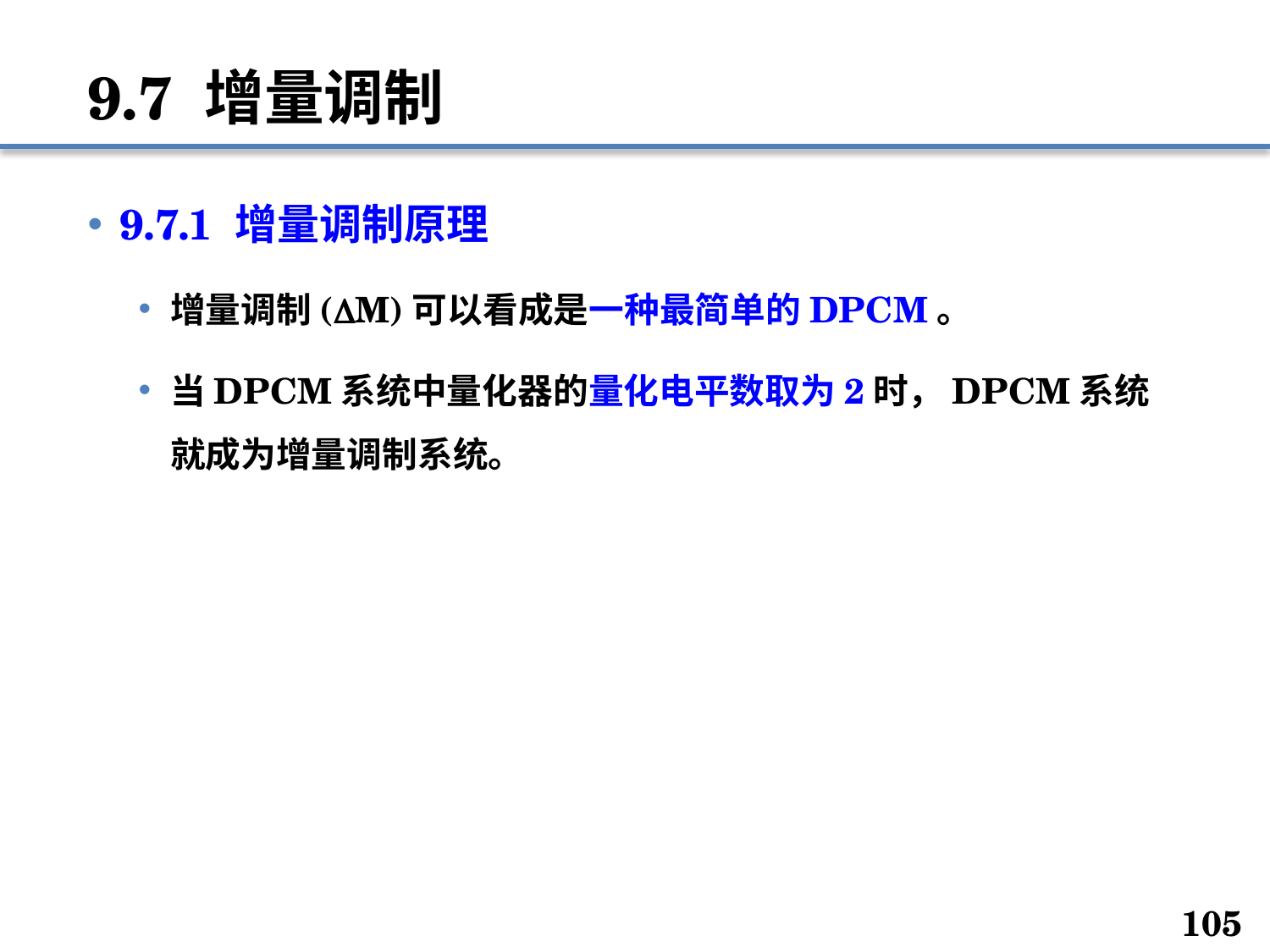

# 9.7 增量调制
9.7.1 增量调制原理
增量调制(ΔM)可以看成是一种最简单的DPCM。
当DPCM系统中量化器的量化电平数取为2时，DPCM系统就成为增量调制系统。
105